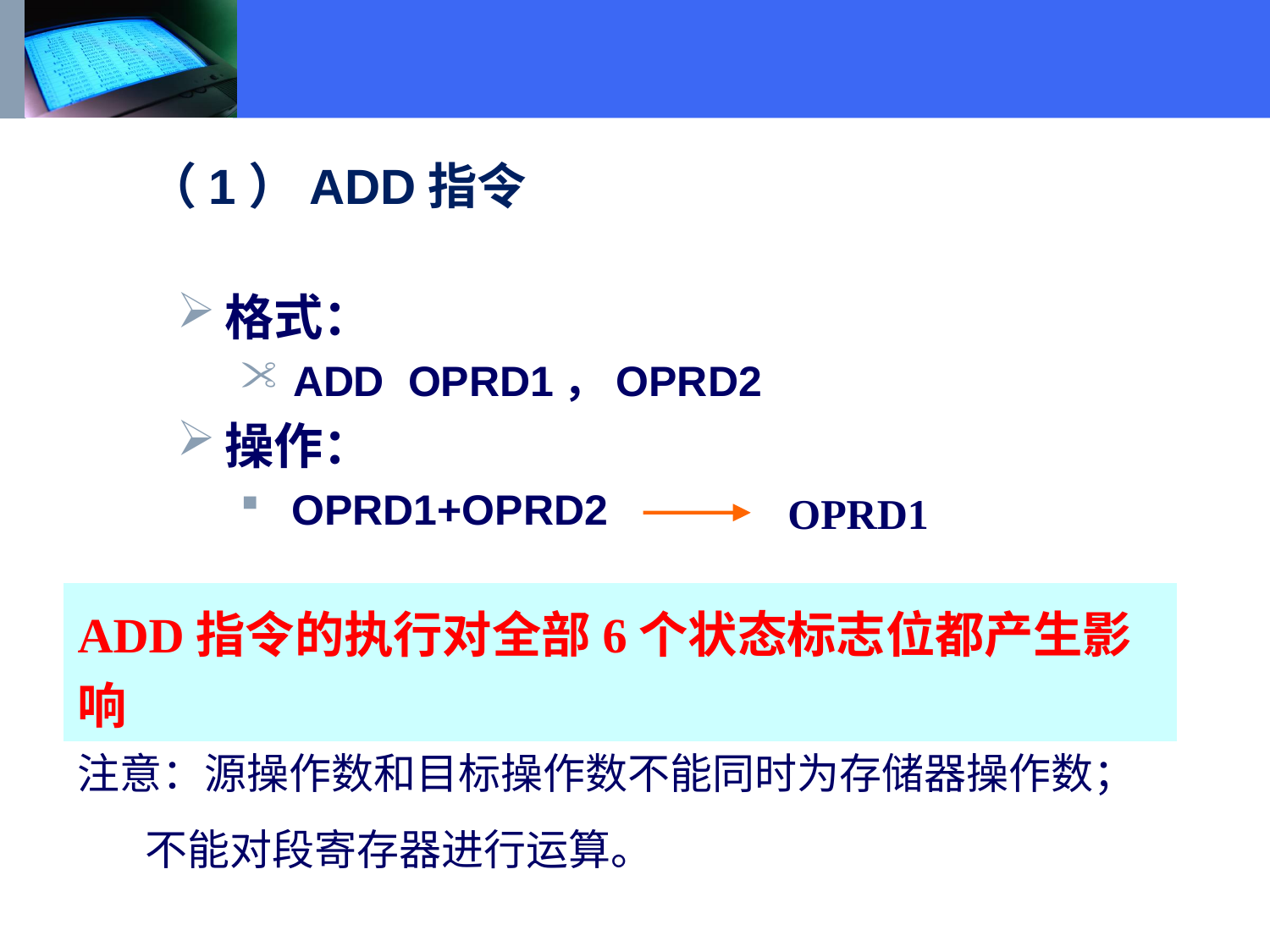

（1）ADD指令
格式：
 ADD  OPRD1，OPRD2
操作：
 OPRD1+OPRD2
OPRD1

ADD指令的执行对全部6个状态标志位都产生影响
注意：源操作数和目标操作数不能同时为存储器操作数；
      不能对段寄存器进行运算。